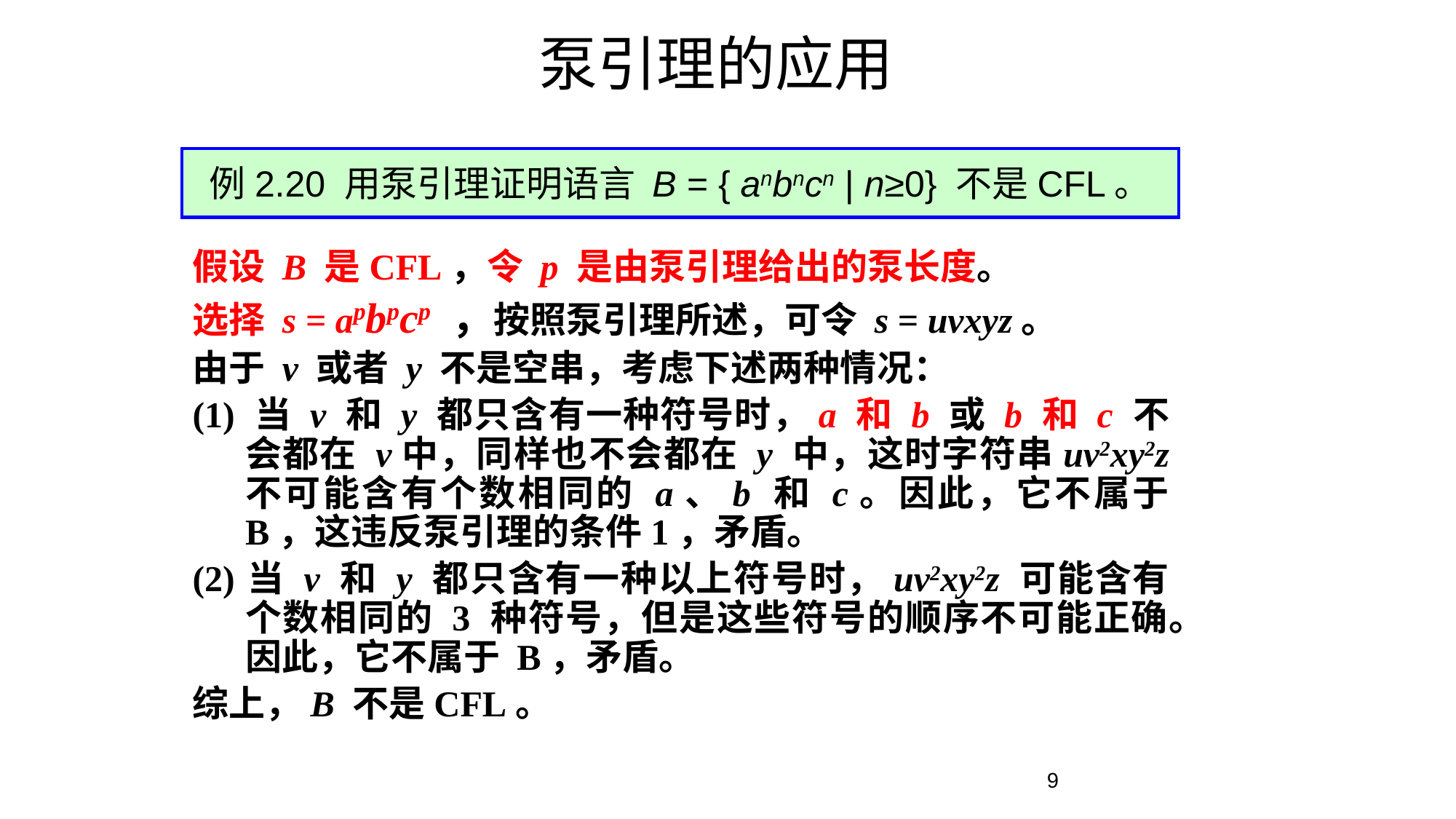

泵引理的应用
#
例2.20 用泵引理证明语言 B = { anbncn | n≥0} 不是CFL。
假设 B 是CFL，令 p 是由泵引理给出的泵长度。
选择 s = apbpcp ，按照泵引理所述，可令 s = uvxyz。
由于 v 或者 y 不是空串，考虑下述两种情况：
(1) 当 v 和 y 都只含有一种符号时，a 和 b 或 b 和 c 不会都在 v中，同样也不会都在 y 中，这时字符串uv2xy2z 不可能含有个数相同的 a、b 和 c。因此，它不属于 B，这违反泵引理的条件1，矛盾。
(2) 	当 v 和 y 都只含有一种以上符号时，uv2xy2z 可能含有个数相同的 3 种符号，但是这些符号的顺序不可能正确。因此，它不属于 B，矛盾。
综上，B 不是CFL。

9